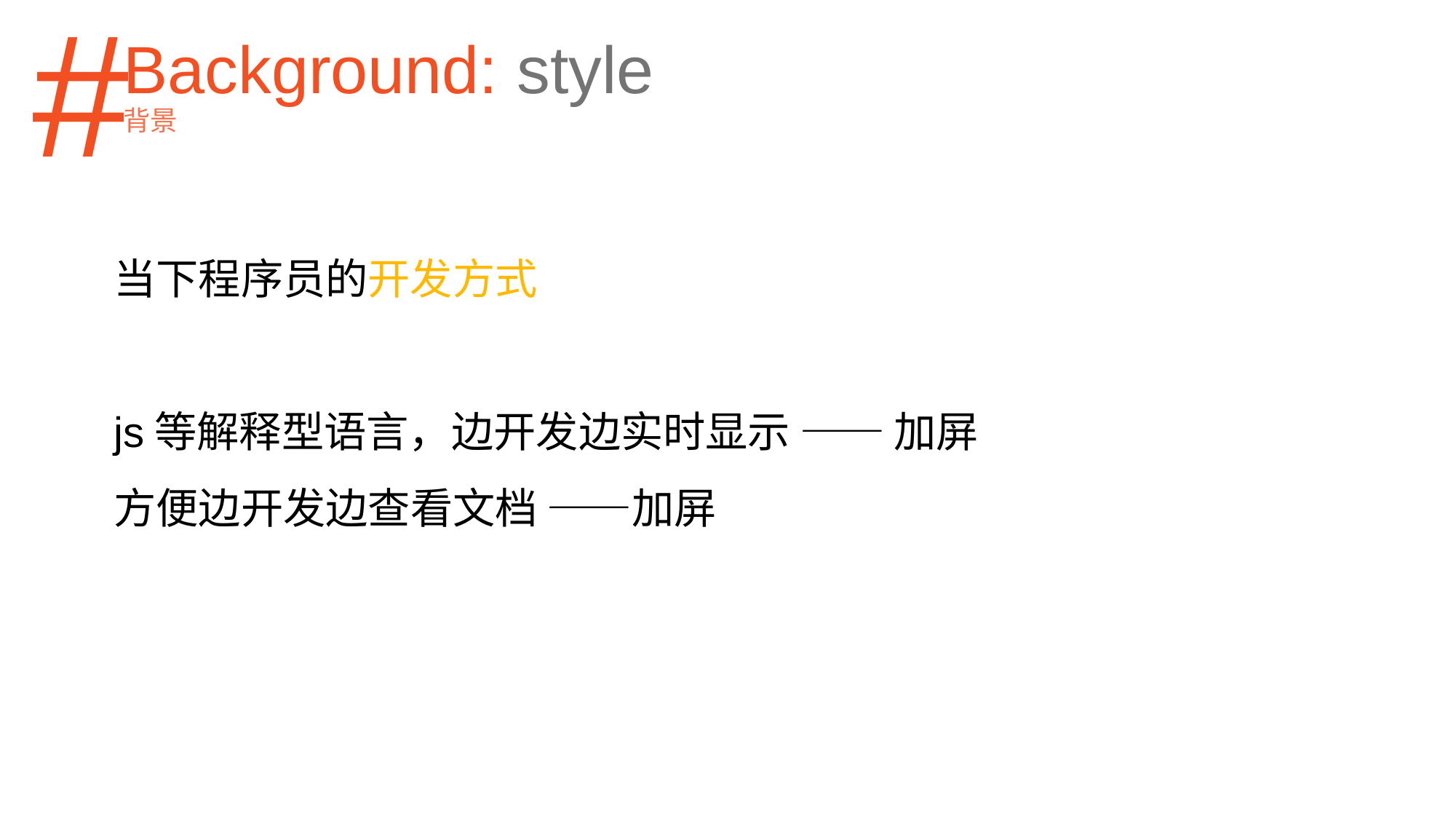

Background: style
#
背景
当下程序员的开发方式

js等解释型语言，边开发边实时显示 —— 加屏
方便边开发边查看文档 ——加屏